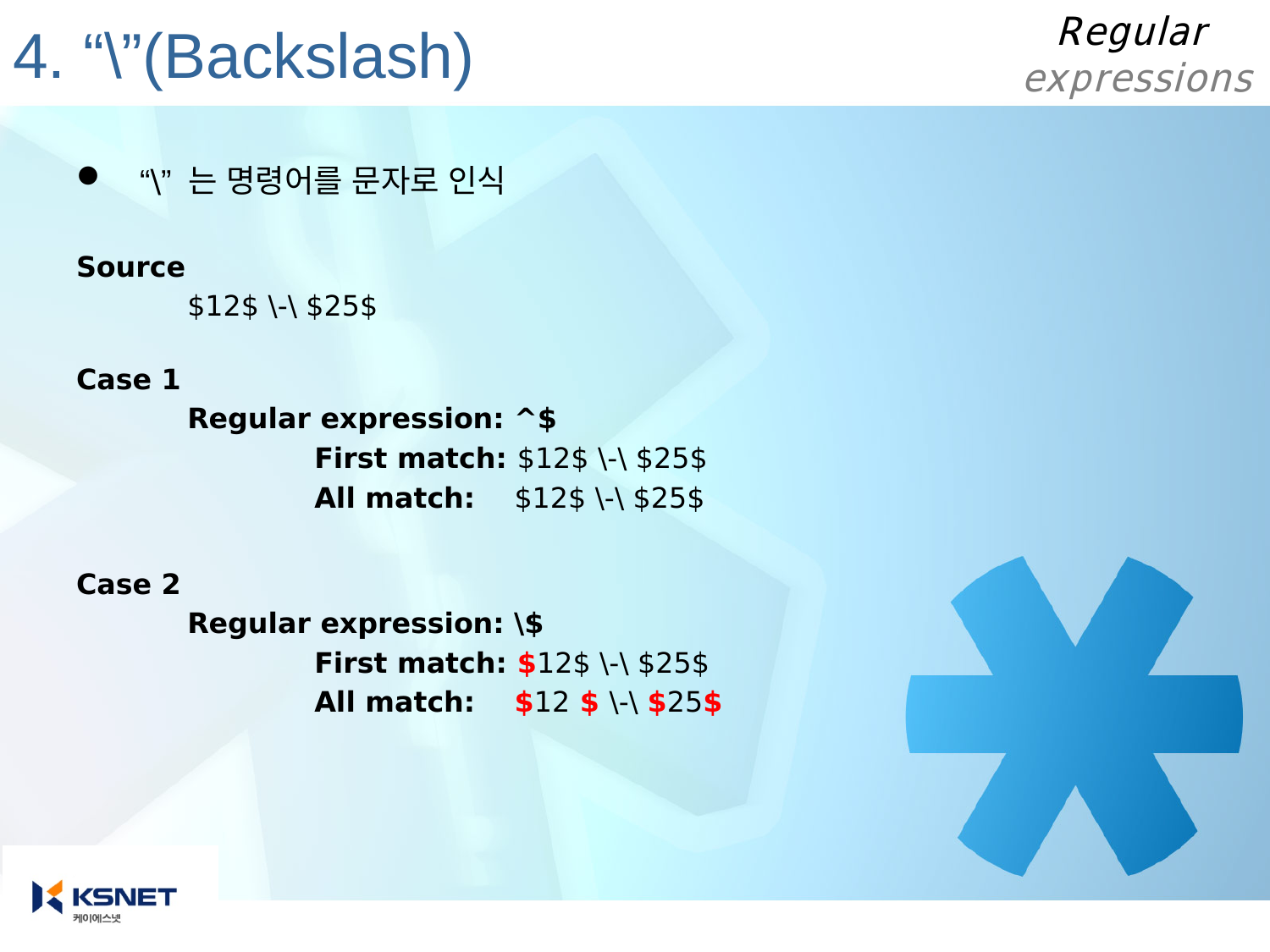

# 4. “\”(Backslash)

“\” 는 명령어를 문자로 인식

Source
		$12$ \-\ $25$
Case 1
		Regular expression: ^$
			First match: $12$ \-\ $25$
			All match:    $12$ \-\ $25$

Case 2
		Regular expression: \$
			First match: $12$ \-\ $25$
			All match:    $12 $ \-\ $25$